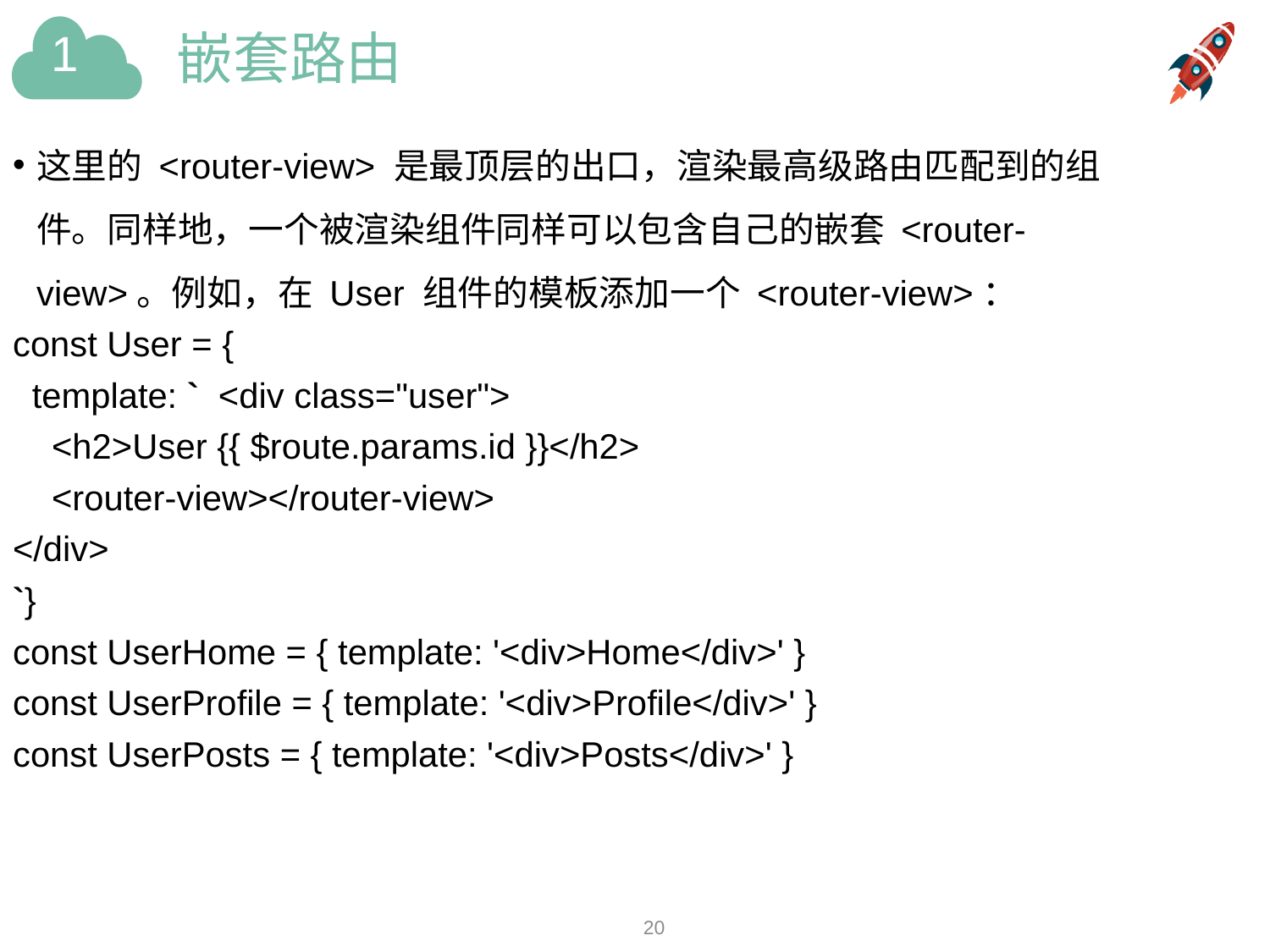

# 嵌套路由
这里的 <router-view> 是最顶层的出口，渲染最高级路由匹配到的组件。同样地，一个被渲染组件同样可以包含自己的嵌套 <router-view>。例如，在 User 组件的模板添加一个 <router-view>：
const User = {
  template: `  <div class="user">
    <h2>User {{ $route.params.id }}</h2>
    <router-view></router-view>
</div>
`}
const UserHome = { template: '<div>Home</div>' }
const UserProfile = { template: '<div>Profile</div>' }
const UserPosts = { template: '<div>Posts</div>' }
20